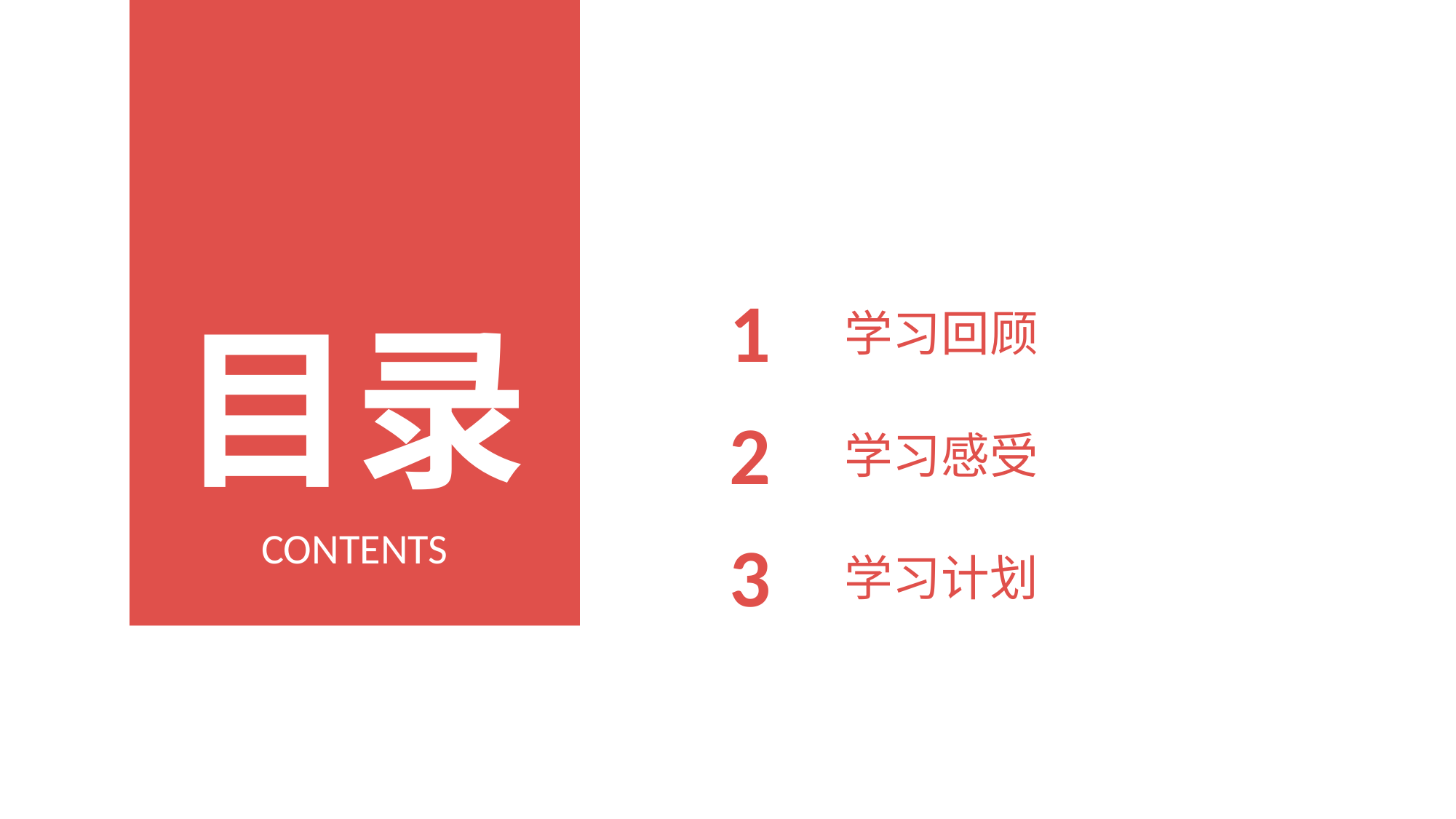

1
学习回顾
目录
2
学习感受
CONTENTS
3
学习计划